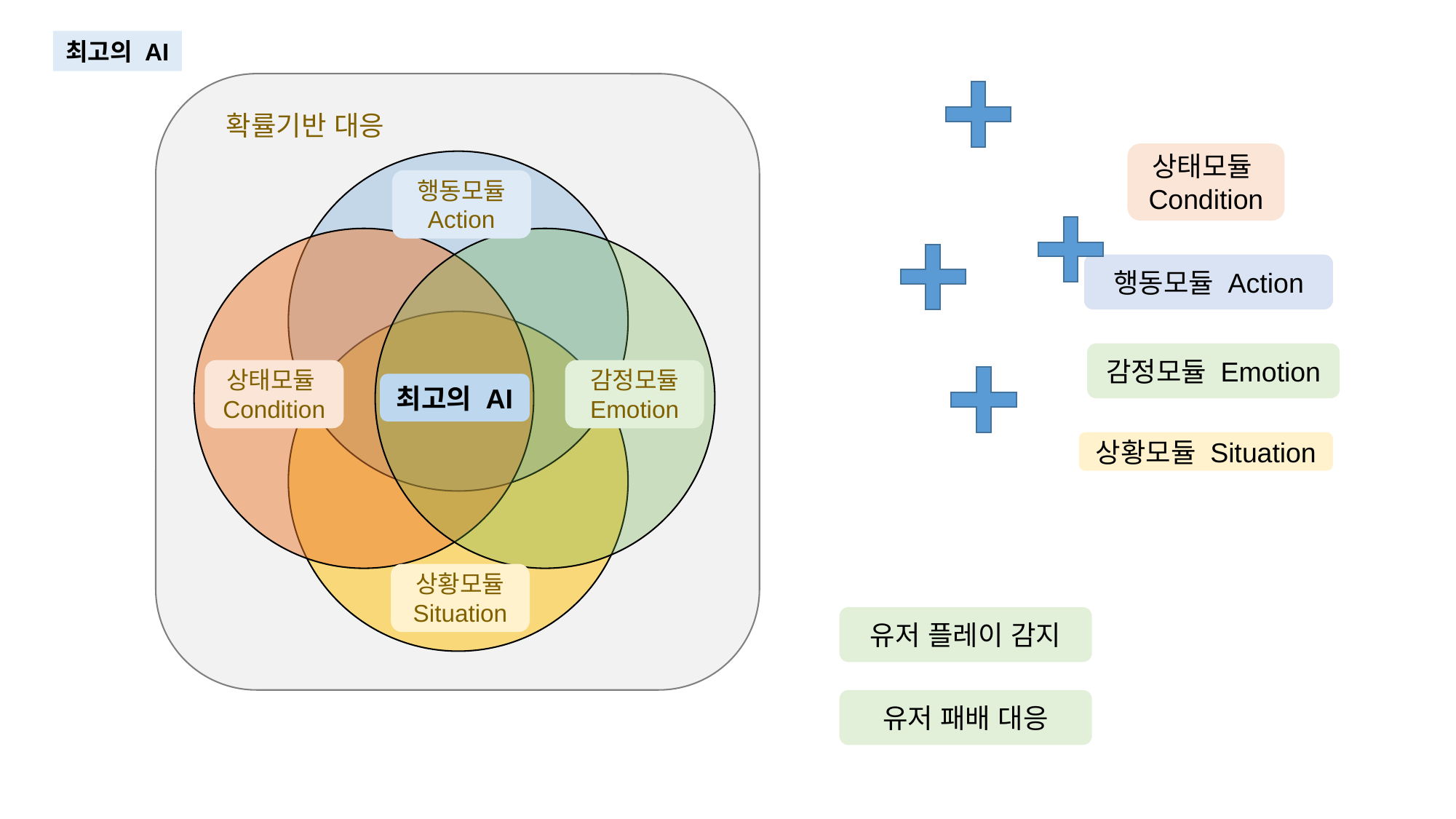

최고의 AI

확률기반 대응
상태모듈
Condition

행동모듈 Action

행동모듈 Action

감정모듈 Emotion
상태모듈
Condition
감정모듈 Emotion

최고의 AI
상황모듈 Situation
상황모듈 Situation
유저 플레이 감지
유저 패배 대응